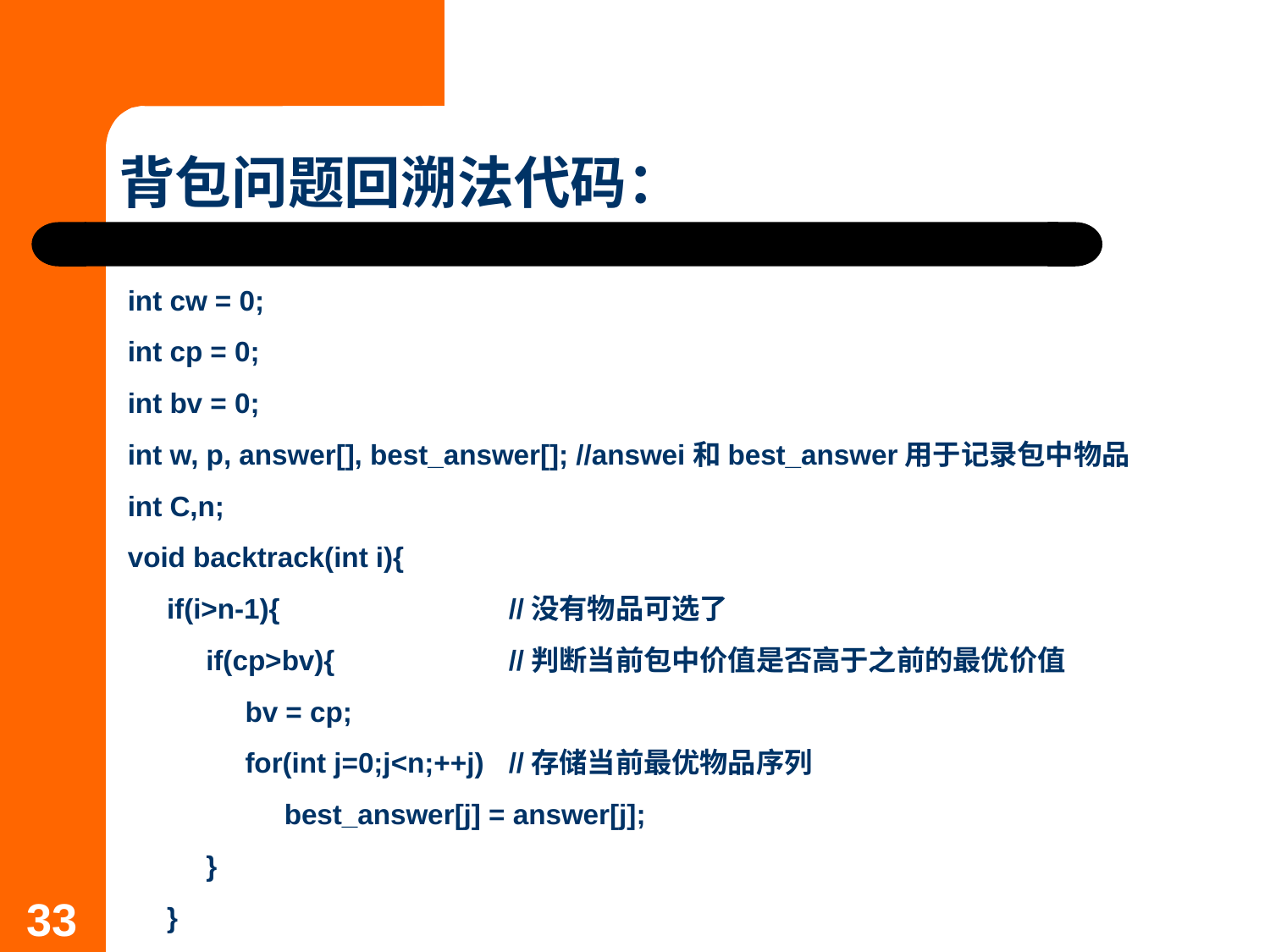

# 背包问题回溯法代码：
int cw = 0;
int cp = 0;
int bv = 0;
int w, p, answer[], best_answer[]; //answei和best_answer用于记录包中物品
int C,n;
void backtrack(int i){
     if(i>n-1){		//没有物品可选了
          if(cp>bv){  		//判断当前包中价值是否高于之前的最优价值
               bv = cp;
               for(int j=0;j<n;++j) 	//存储当前最优物品序列
                    best_answer[j] = answer[j];
          }
     }
33